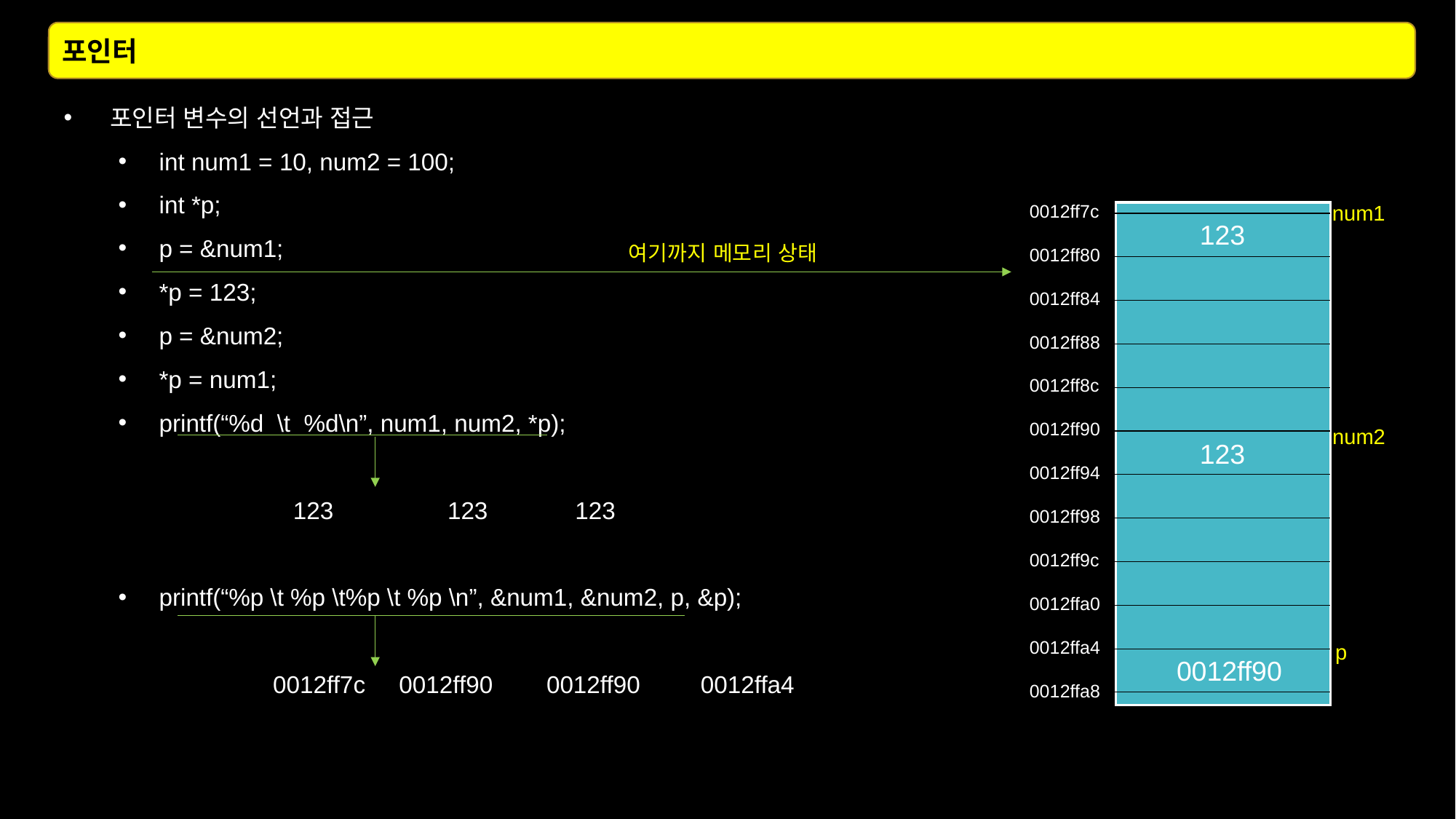

포인터
 포인터 변수의 선언과 접근
 int num1 = 10, num2 = 100;
 int *p;
 p = &num1;
 *p = 123;
 p = &num2;
 *p = num1;
 printf(“%d  \t  %d\n”, num1, num2, *p);

                          123                 123             123

 printf(“%p \t %p \t%p \t %p \n”, &num1, &num2, p, &p);

                       0012ff7c     0012ff90        0012ff90         0012ffa4
0012ff7c

0012ff80

0012ff84

0012ff88

0012ff8c

0012ff90

0012ff94

0012ff98

0012ff9c

0012ffa0

0012ffa4

0012ffa8

123

123

0012ff90
num1
여기까지 메모리 상태
num2
p